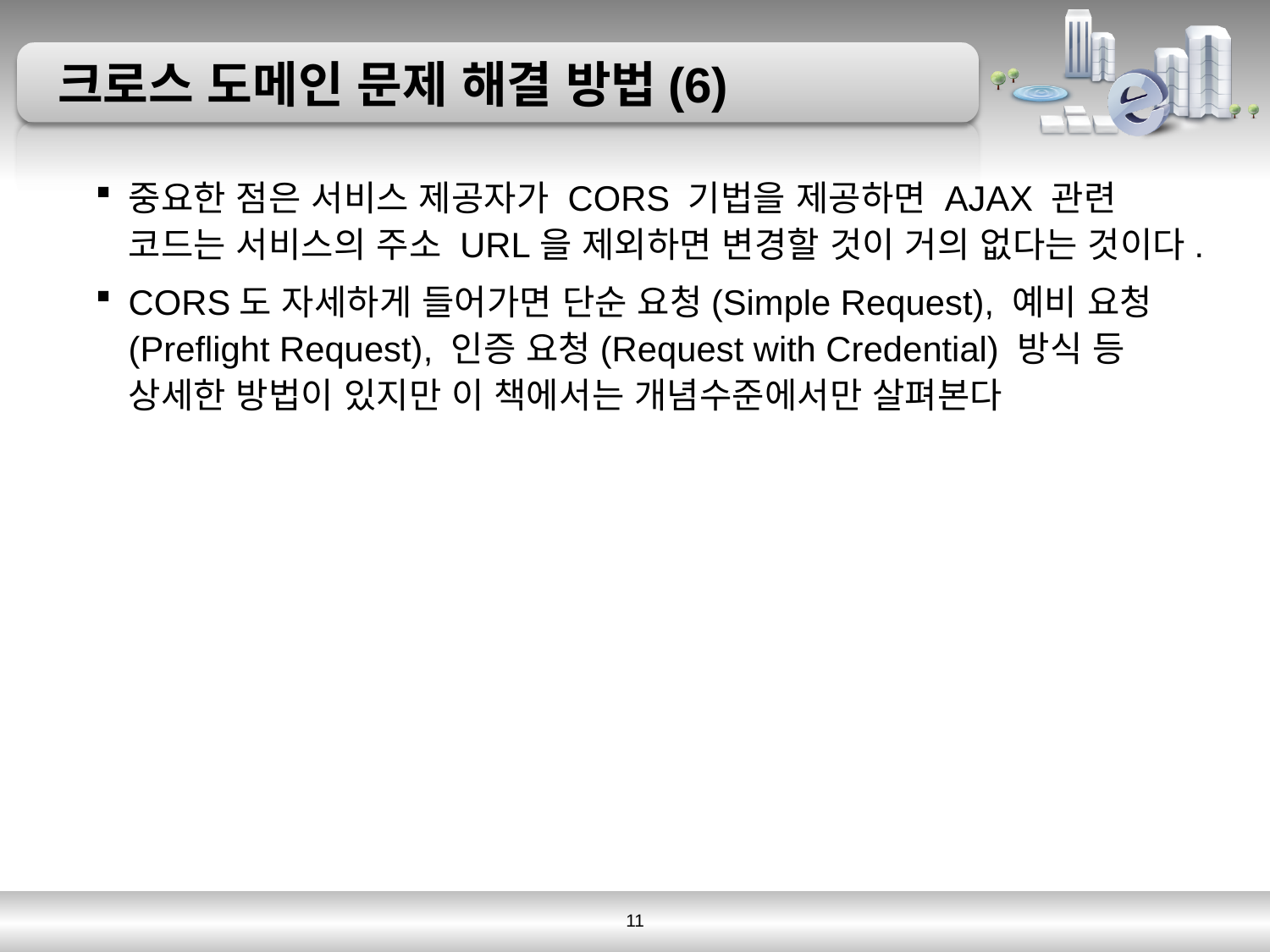

# 크로스 도메인 문제 해결 방법(6)
중요한 점은 서비스 제공자가 CORS 기법을 제공하면 AJAX 관련 코드는 서비스의 주소 URL을 제외하면 변경할 것이 거의 없다는 것이다.
CORS도 자세하게 들어가면 단순 요청(Simple Request), 예비 요청(Preflight Request), 인증 요청(Request with Credential) 방식 등 상세한 방법이 있지만 이 책에서는 개념수준에서만 살펴본다